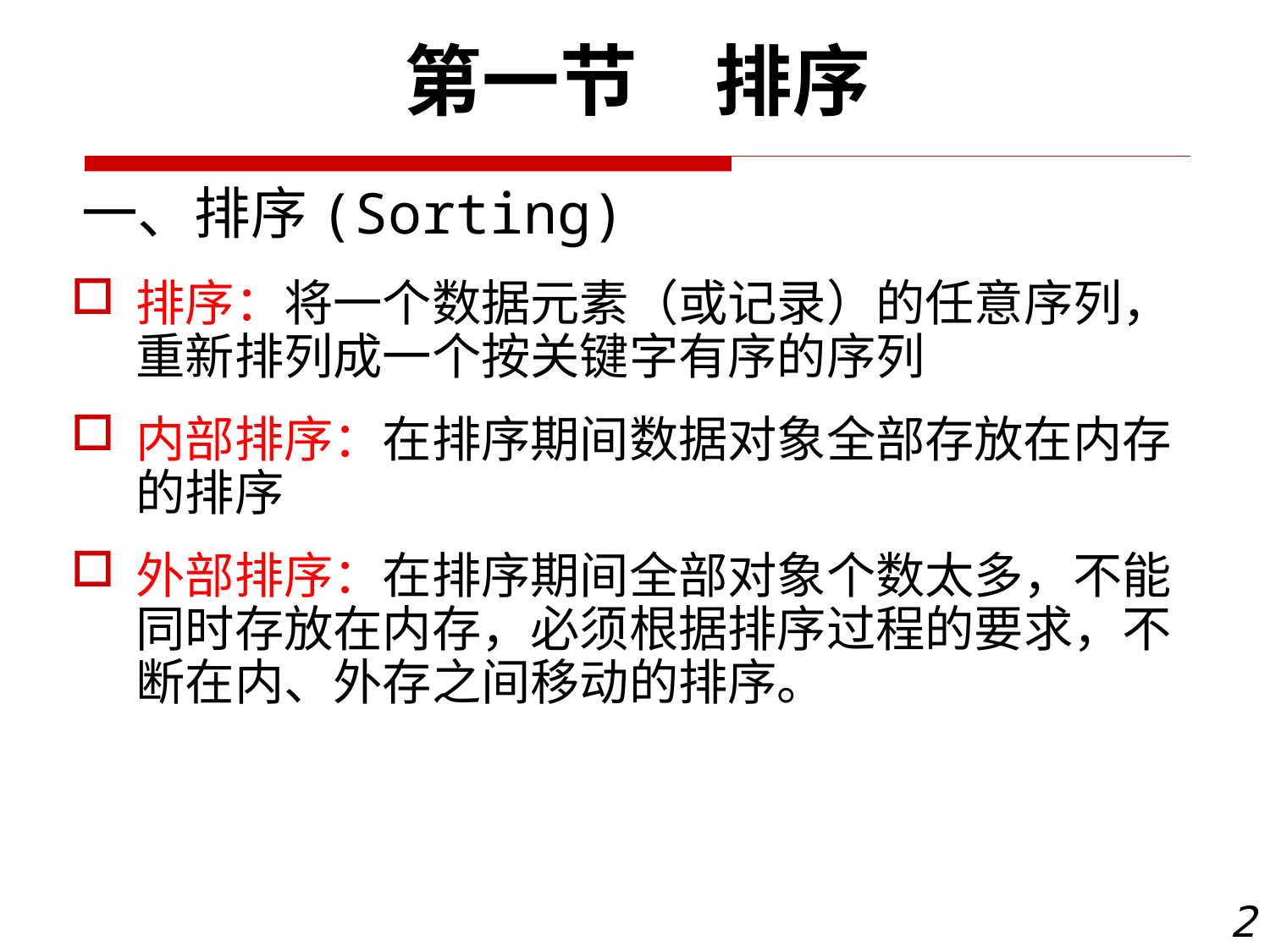

第一节　排序
一、排序(Sorting)
排序：将一个数据元素（或记录）的任意序列，重新排列成一个按关键字有序的序列
内部排序：在排序期间数据对象全部存放在内存的排序
外部排序：在排序期间全部对象个数太多，不能同时存放在内存，必须根据排序过程的要求，不断在内、外存之间移动的排序。
2